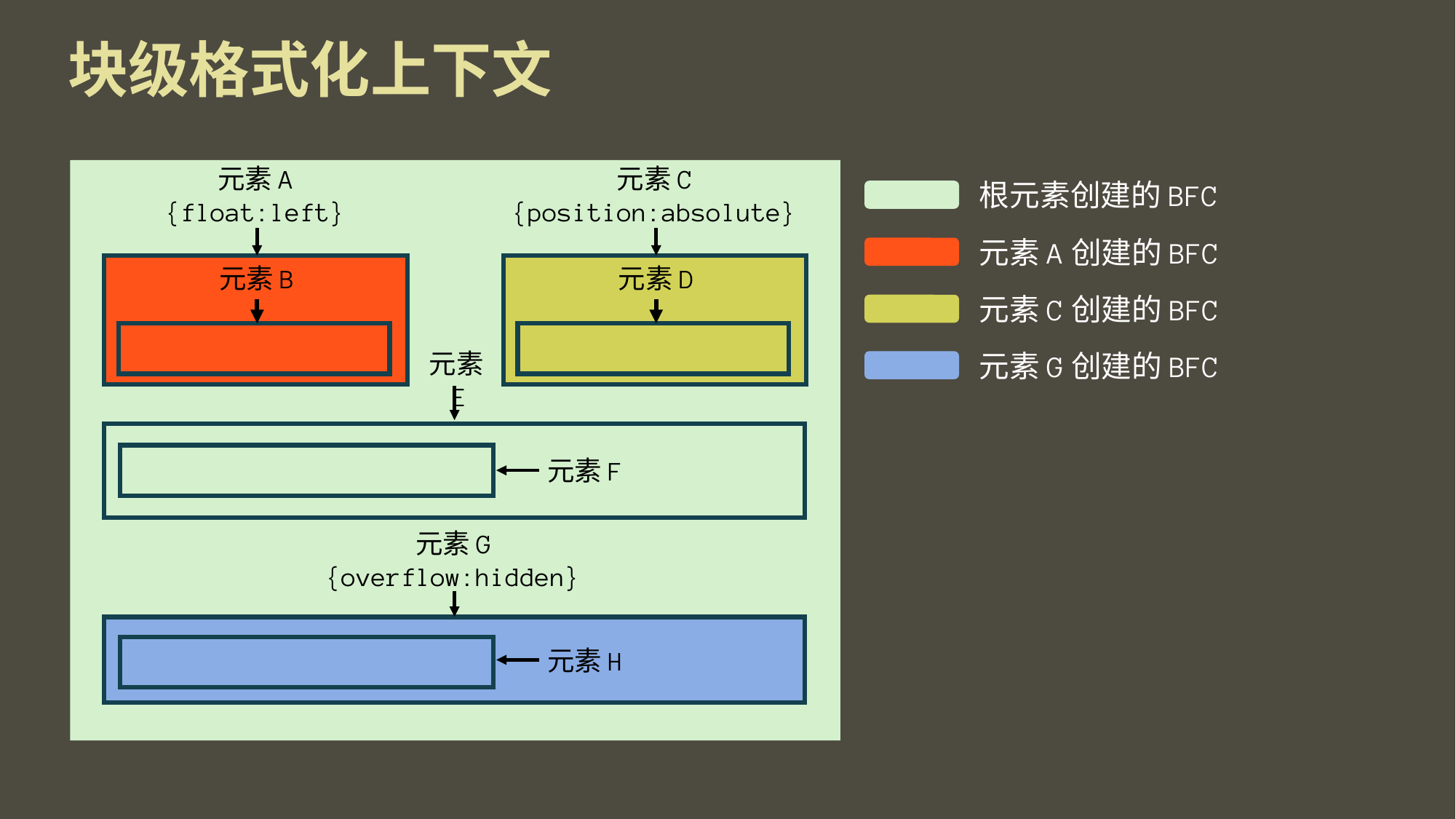

# 块级格式化上下文
元素A
{float:left}
元素C
{position:absolute}

根元素创建的BFC

元素A创建的BFC

元素B
元素D
元素C创建的BFC

元素E
元素G创建的BFC

元素F
元素G
{overflow:hidden}

元素H